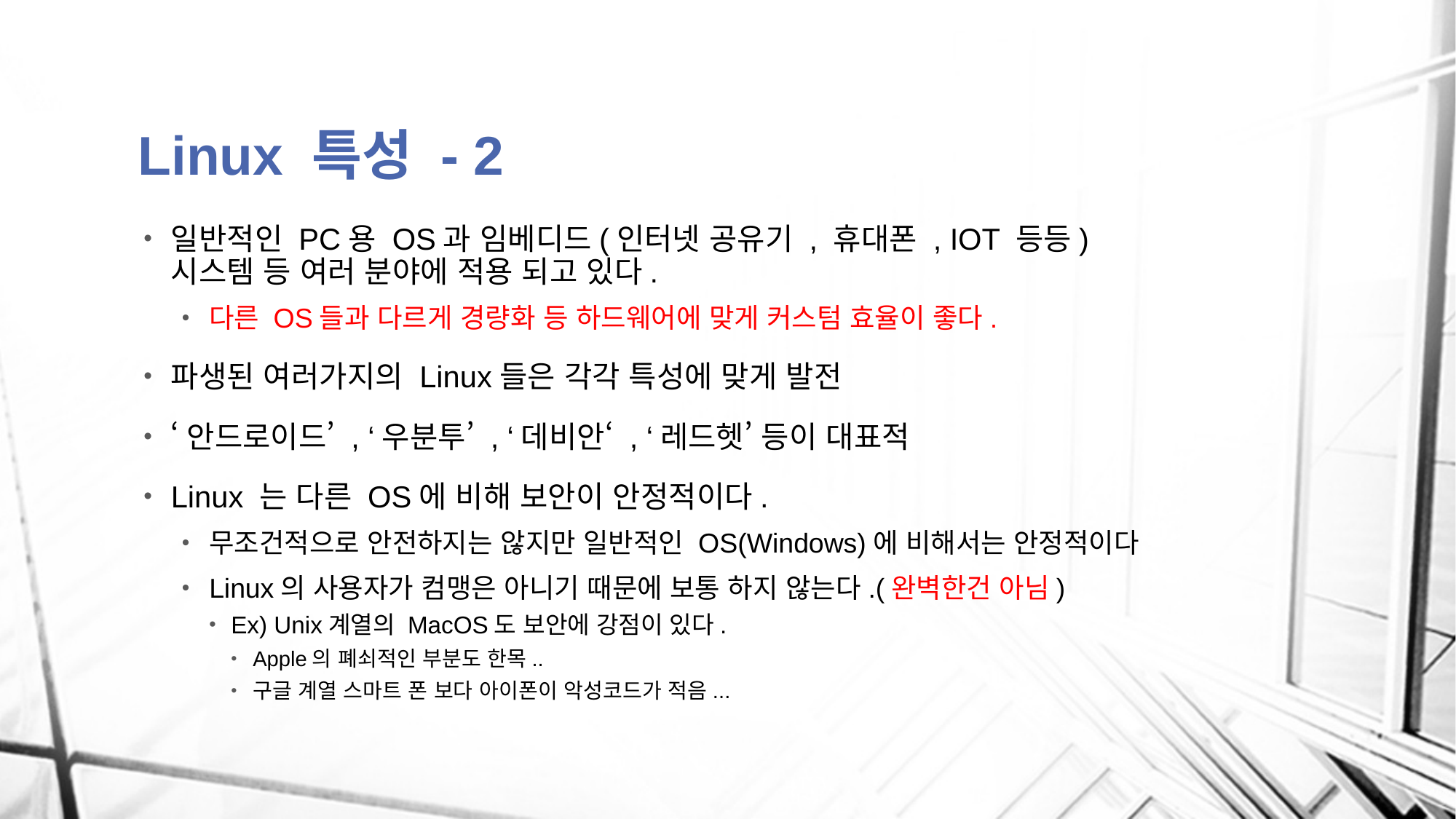

# Linux 특성 - 2
일반적인 PC용 OS과 임베디드(인터넷 공유기 , 휴대폰 , IOT 등등)시스템 등 여러 분야에 적용 되고 있다.
다른 OS들과 다르게 경량화 등 하드웨어에 맞게 커스텀 효율이 좋다.
파생된 여러가지의 Linux들은 각각 특성에 맞게 발전
‘안드로이드’ , ‘우분투’ , ‘데비안‘ , ‘레드헷’ 등이 대표적
Linux 는 다른 OS에 비해 보안이 안정적이다.
무조건적으로 안전하지는 않지만 일반적인 OS(Windows)에 비해서는 안정적이다
Linux의 사용자가 컴맹은 아니기 때문에 보통 하지 않는다.(완벽한건 아님)
Ex) Unix계열의 MacOS도 보안에 강점이 있다.
Apple의 폐쇠적인 부분도 한목..
구글 계열 스마트 폰 보다 아이폰이 악성코드가 적음...